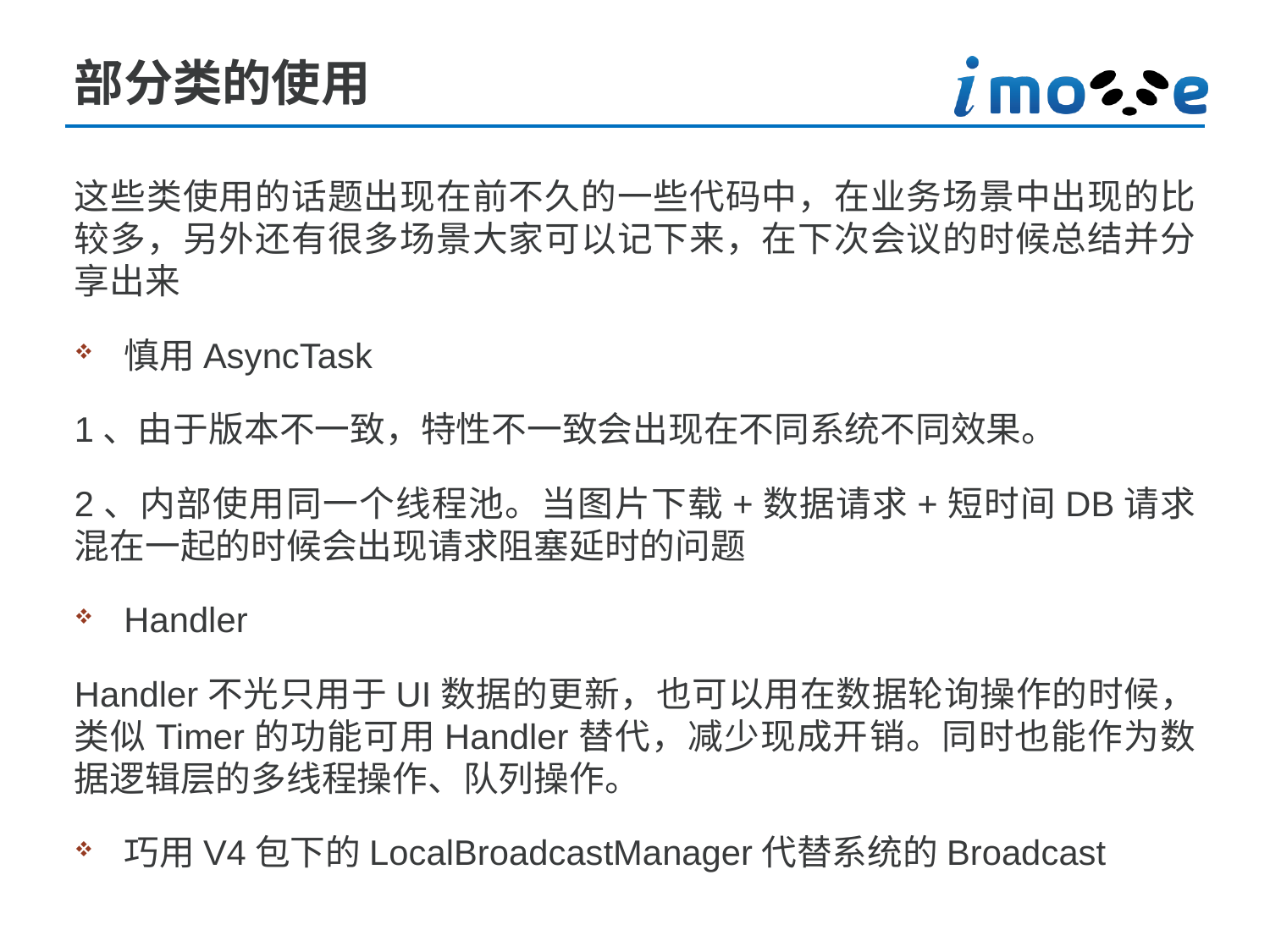

# 部分类的使用
这些类使用的话题出现在前不久的一些代码中，在业务场景中出现的比较多，另外还有很多场景大家可以记下来，在下次会议的时候总结并分享出来
慎用AsyncTask
1、由于版本不一致，特性不一致会出现在不同系统不同效果。
2、内部使用同一个线程池。当图片下载+数据请求+短时间DB请求混在一起的时候会出现请求阻塞延时的问题
Handler
Handler不光只用于UI数据的更新，也可以用在数据轮询操作的时候，类似Timer的功能可用Handler替代，减少现成开销。同时也能作为数据逻辑层的多线程操作、队列操作。
巧用V4包下的LocalBroadcastManager代替系统的Broadcast